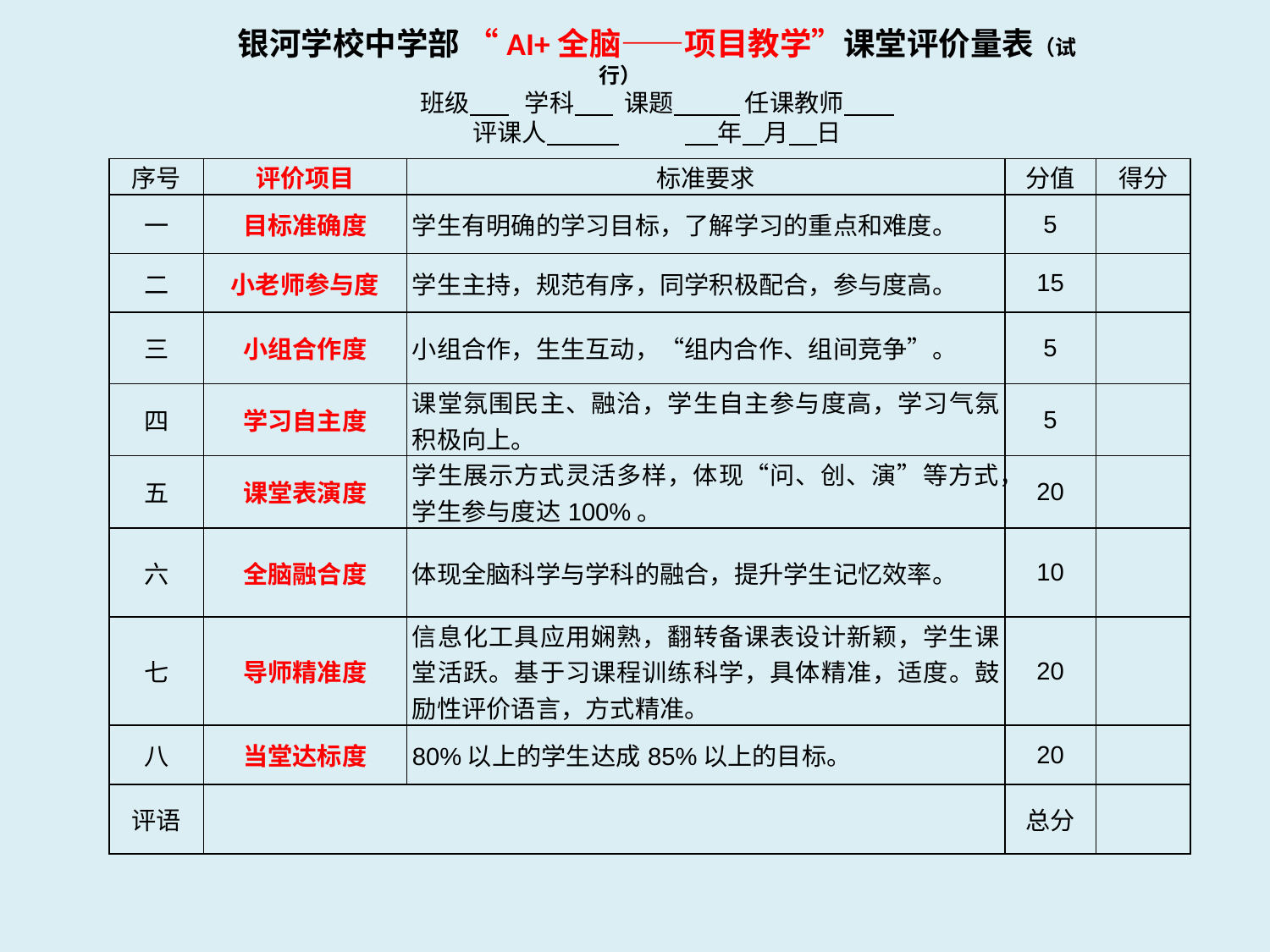

银河学校中学部 “AI+全脑——项目教学”课堂评价量表（试行）
班级          学科         课题             任课教师
评课人                               年    月     日
| 序号 | 评价项目 | 标准要求 | 分值 | 得分 |
| --- | --- | --- | --- | --- |
| 一 | 目标准确度 | 学生有明确的学习目标，了解学习的重点和难度。 | 5 |  |
| 二 | 小老师参与度 | 学生主持，规范有序，同学积极配合，参与度高。 | 15 |  |
| 三 | 小组合作度 | 小组合作，生生互动，“组内合作、组间竞争”。 | 5 |  |
| 四 | 学习自主度 | 课堂氛围民主、融洽，学生自主参与度高，学习气氛积极向上。 | 5 |  |
| 五 | 课堂表演度 | 学生展示方式灵活多样，体现“问、创、演”等方式，学生参与度达100%。 | 20 |  |
| 六 | 全脑融合度 | 体现全脑科学与学科的融合，提升学生记忆效率。 | 10 |  |
| 七 | 导师精准度 | 信息化工具应用娴熟，翻转备课表设计新颖，学生课堂活跃。基于习课程训练科学，具体精准，适度。鼓励性评价语言，方式精准。 | 20 |  |
| 八 | 当堂达标度 | 80%以上的学生达成85%以上的目标。 | 20 |  |
| 评语 |  |  | 总分 |  |